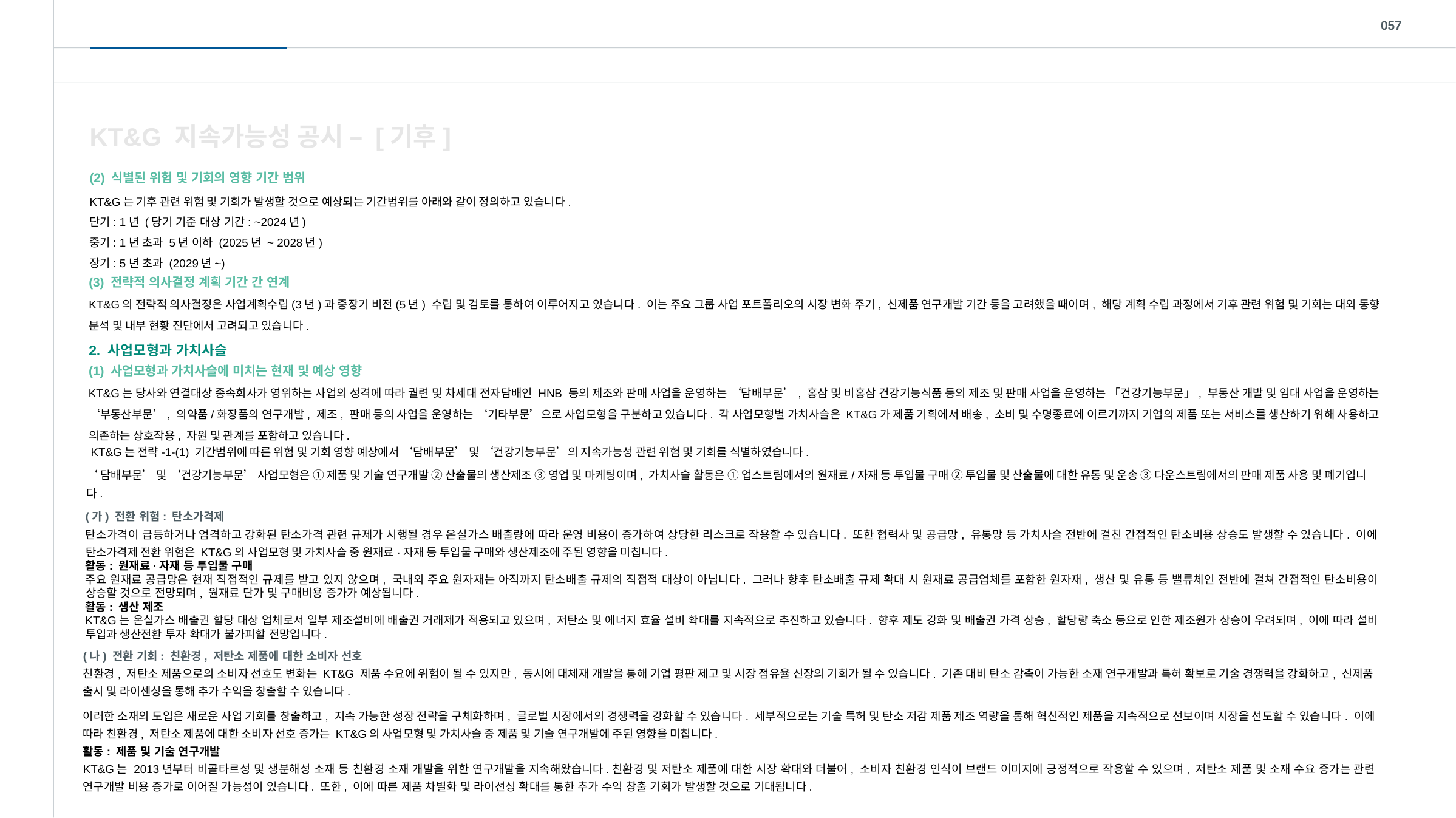

057
KT&G 지속가능성 공시 – [기후]
(2) 식별된 위험 및 기회의 영향 기간 범위
KT&G는 기후 관련 위험 및 기회가 발생할 것으로 예상되는 기간범위를 아래와 같이 정의하고 있습니다.
단기: 1년 (당기 기준 대상 기간: ~2024년)
중기: 1년 초과 5년 이하 (2025년 ~ 2028년)
장기: 5년 초과 (2029년~)

(3) 전략적 의사결정 계획 기간 간 연계
KT&G의 전략적 의사결정은 사업계획수립(3년)과 중장기 비전(5년) 수립 및 검토를 통하여 이루어지고 있습니다. 이는 주요 그룹 사업 포트폴리오의 시장 변화 주기, 신제품 연구개발 기간 등을 고려했을 때이며, 해당 계획 수립 과정에서 기후 관련 위험 및 기회는 대외 동향 분석 및 내부 현황 진단에서 고려되고 있습니다.
2. 사업모형과 가치사슬
(1) 사업모형과 가치사슬에 미치는 현재 및 예상 영향
KT&G는 당사와 연결대상 종속회사가 영위하는 사업의 성격에 따라 궐련 및 차세대 전자담배인 HNB 등의 제조와 판매 사업을 운영하는 ‘담배부문’, 홍삼 및 비홍삼 건강기능식품 등의 제조 및 판매 사업을 운영하는 「건강기능부문」, 부동산 개발 및 임대 사업을 운영하는 ‘부동산부문’, 의약품/화장품의 연구개발, 제조, 판매 등의 사업을 운영하는 ‘기타부문’으로 사업모형을 구분하고 있습니다. 각 사업모형별 가치사슬은 KT&G가 제품 기획에서 배송, 소비 및 수명종료에 이르기까지 기업의 제품 또는 서비스를 생산하기 위해 사용하고 의존하는 상호작용, 자원 및 관계를 포함하고 있습니다.
KT&G는 전략-1-(1) 기간범위에 따른 위험 및 기회 영향 예상에서 ‘담배부문’ 및 ‘건강기능부문’의 지속가능성 관련 위험 및 기회를 식별하였습니다.
‘담배부문’ 및 ‘건강기능부문’ 사업모형은 ① 제품 및 기술 연구개발 ② 산출물의 생산제조 ③ 영업 및 마케팅이며, 가치사슬 활동은 ① 업스트림에서의 원재료/자재 등 투입물 구매 ② 투입물 및 산출물에 대한 유통 및 운송 ③ 다운스트림에서의 판매 제품 사용 및 폐기입니다.
(가) 전환 위험: 탄소가격제
탄소가격이 급등하거나 엄격하고 강화된 탄소가격 관련 규제가 시행될 경우 온실가스 배출량에 따라 운영 비용이 증가하여 상당한 리스크로 작용할 수 있습니다. 또한 협력사 및 공급망, 유통망 등 가치사슬 전반에 걸친 간접적인 탄소비용 상승도 발생할 수 있습니다. 이에 탄소가격제 전환 위험은 KT&G의 사업모형 및 가치사슬 중 원재료·자재 등 투입물 구매와 생산제조에 주된 영향을 미칩니다.
활동: 원재료·자재 등 투입물 구매
주요 원재료 공급망은 현재 직접적인 규제를 받고 있지 않으며, 국내외 주요 원자재는 아직까지 탄소배출 규제의 직접적 대상이 아닙니다. 그러나 향후 탄소배출 규제 확대 시 원재료 공급업체를 포함한 원자재, 생산 및 유통 등 밸류체인 전반에 걸쳐 간접적인 탄소비용이 상승할 것으로 전망되며, 원재료 단가 및 구매비용 증가가 예상됩니다.
활동: 생산 제조
KT&G는 온실가스 배출권 할당 대상 업체로서 일부 제조설비에 배출권 거래제가 적용되고 있으며, 저탄소 및 에너지 효율 설비 확대를 지속적으로 추진하고 있습니다. 향후 제도 강화 및 배출권 가격 상승, 할당량 축소 등으로 인한 제조원가 상승이 우려되며, 이에 따라 설비 투입과 생산전환 투자 확대가 불가피할 전망입니다.

(나) 전환 기회: 친환경, 저탄소 제품에 대한 소비자 선호
친환경, 저탄소 제품으로의 소비자 선호도 변화는 KT&G 제품 수요에 위험이 될 수 있지만, 동시에 대체재 개발을 통해 기업 평판 제고 및 시장 점유율 신장의 기회가 될 수 있습니다. 기존 대비 탄소 감축이 가능한 소재 연구개발과 특허 확보로 기술 경쟁력을 강화하고, 신제품 출시 및 라이센싱을 통해 추가 수익을 창출할 수 있습니다.
이러한 소재의 도입은 새로운 사업 기회를 창출하고, 지속 가능한 성장 전략을 구체화하며, 글로벌 시장에서의 경쟁력을 강화할 수 있습니다. 세부적으로는 기술 특허 및 탄소 저감 제품 제조 역량을 통해 혁신적인 제품을 지속적으로 선보이며 시장을 선도할 수 있습니다. 이에 따라 친환경, 저탄소 제품에 대한 소비자 선호 증가는 KT&G의 사업모형 및 가치사슬 중 제품 및 기술 연구개발에 주된 영향을 미칩니다.
활동: 제품 및 기술 연구개발
KT&G는 2013년부터 비콜타르성 및 생분해성 소재 등 친환경 소재 개발을 위한 연구개발을 지속해왔습니다.친환경 및 저탄소 제품에 대한 시장 확대와 더불어, 소비자 친환경 인식이 브랜드 이미지에 긍정적으로 작용할 수 있으며, 저탄소 제품 및 소재 수요 증가는 관련 연구개발 비용 증가로 이어질 가능성이 있습니다. 또한, 이에 따른 제품 차별화 및 라이선싱 확대를 통한 추가 수익 창출 기회가 발생할 것으로 기대됩니다.